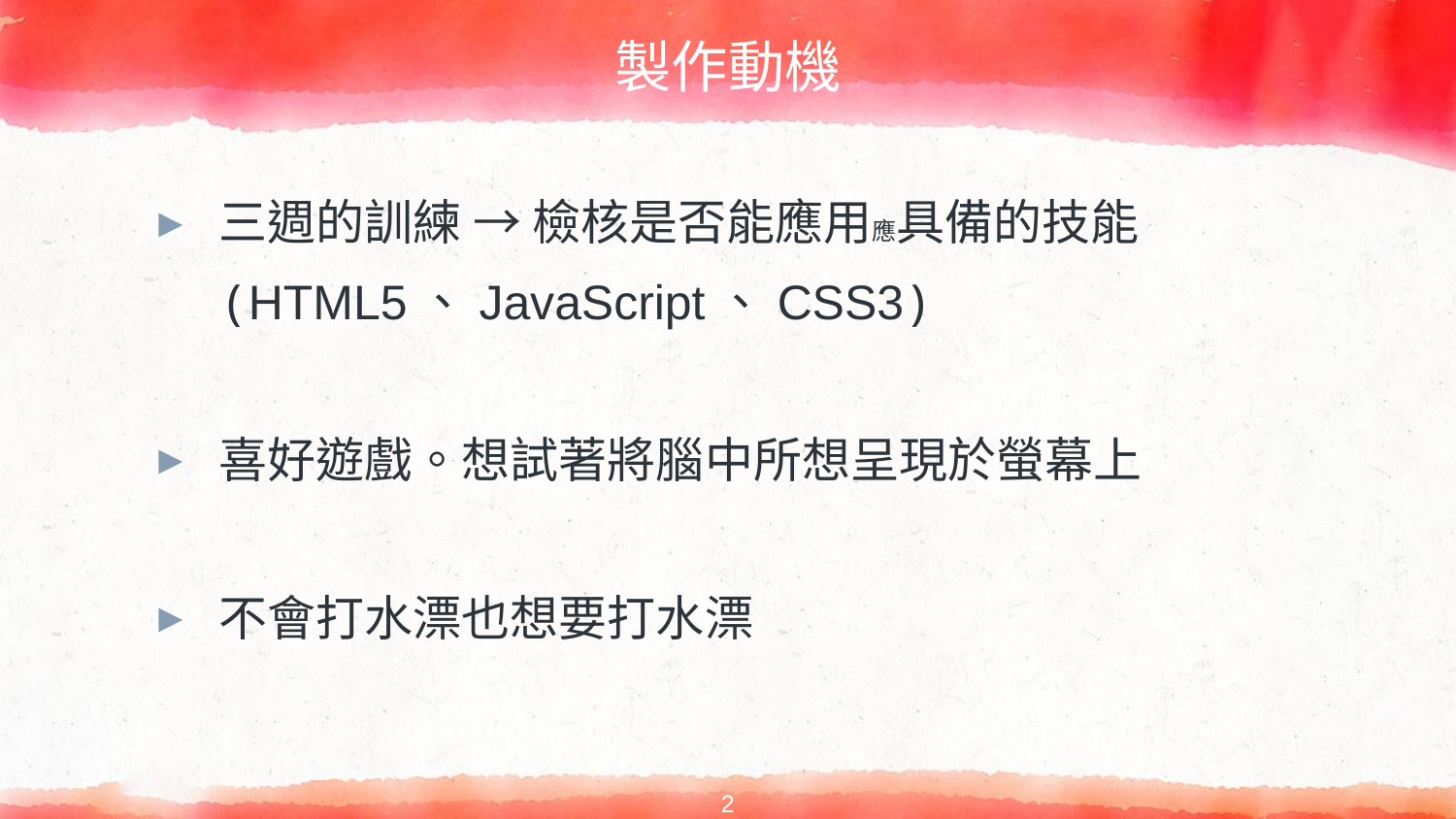

# 製作動機
三週的訓練 → 檢核是否能應用應具備的技能
	(HTML5、JavaScript、CSS3)

喜好遊戲。想試著將腦中所想呈現於螢幕上

不會打水漂也想要打水漂
2